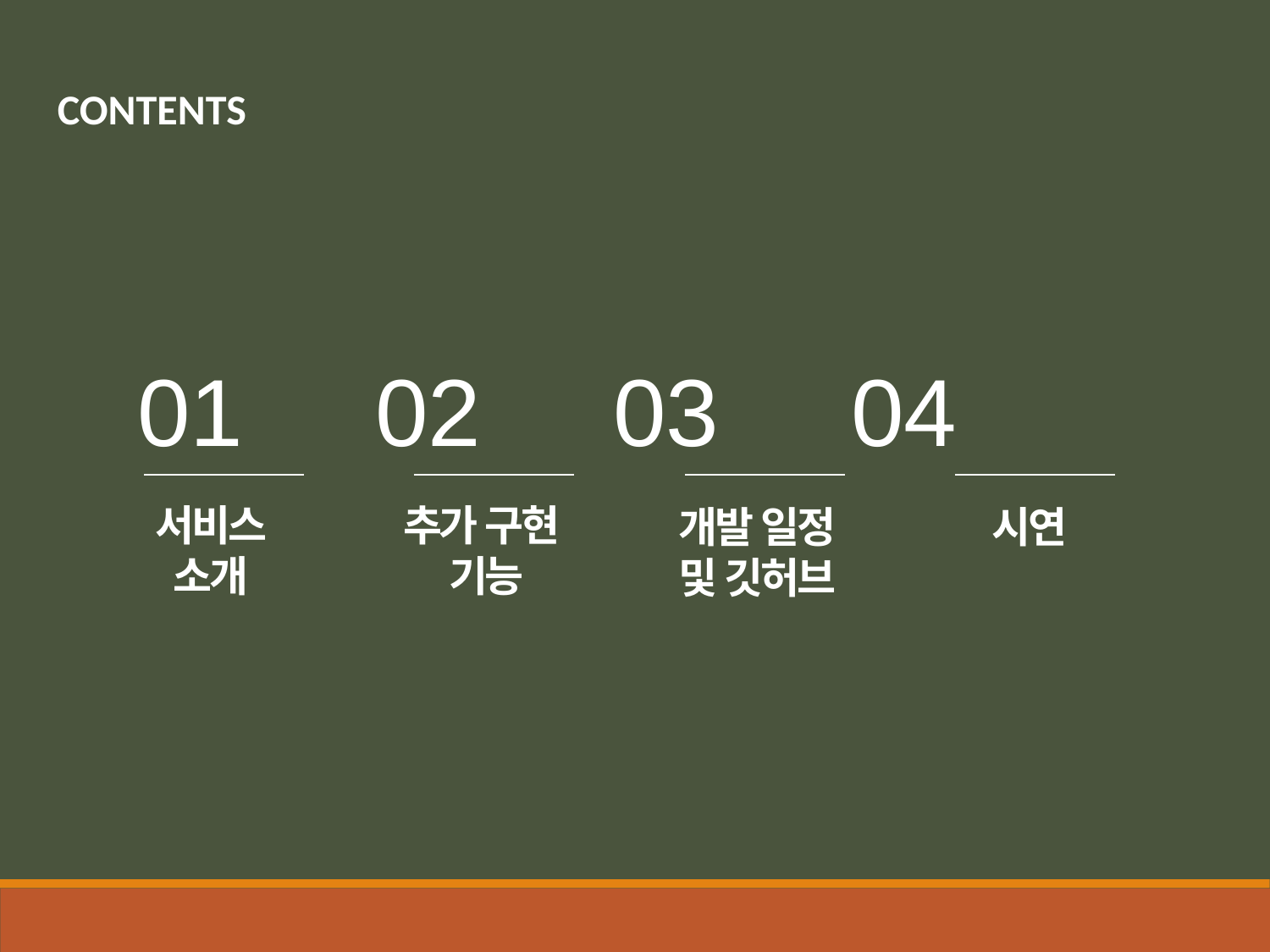

CONTENTS
01     02     03     04
서비스
소개
추가 구현
기능
개발 일정
및 깃허브
시연